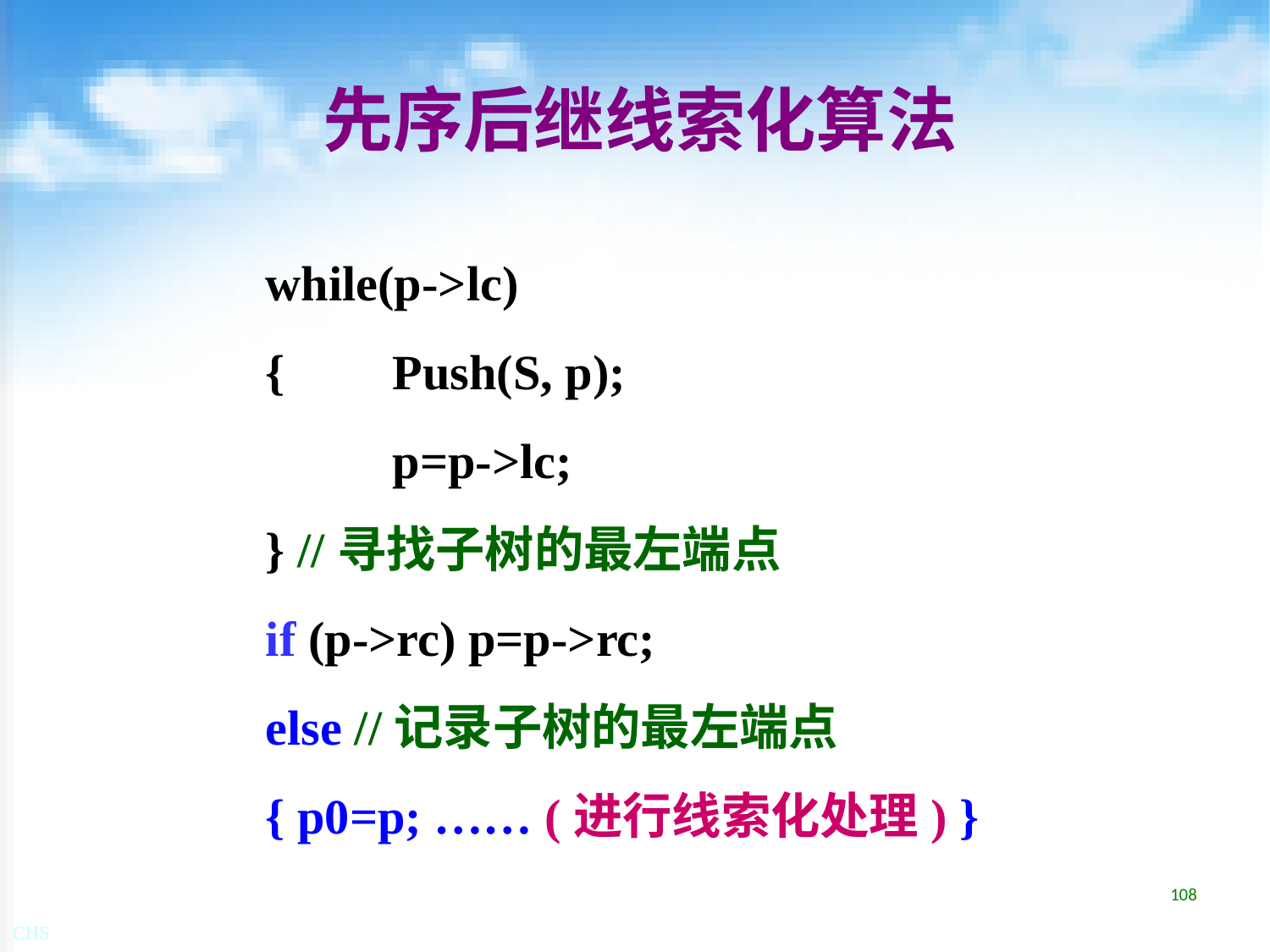

# 先序后继线索化算法
	while(p->lc)
	{	Push(S, p);
		p=p->lc;
	} //寻找子树的最左端点
	if (p->rc) p=p->rc;
	else //记录子树的最左端点
	{ p0=p; …… (进行线索化处理) }
108